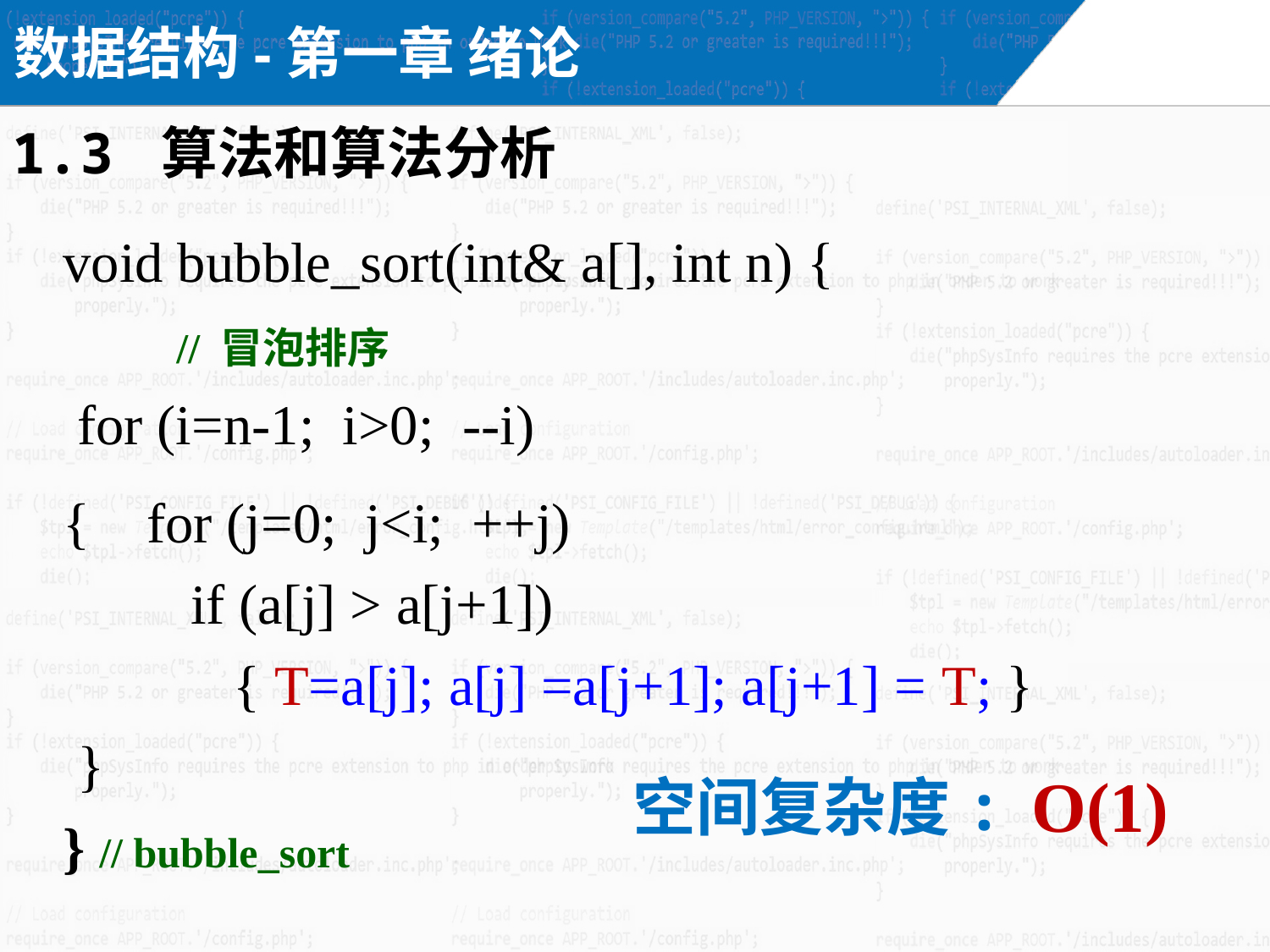

数据结构-第一章 绪论
1.3 算法和算法分析
void bubble_sort(int& a[], int n) {
        // 冒泡排序
 for (i=n-1;  i>0;  --i)
{    for (j=0;  j<i;  ++j)
         if (a[j] > a[j+1])
            { T=a[j]; a[j] =a[j+1]; a[j+1] = T; }
 }
} // bubble_sort
O(1)
空间复杂度: